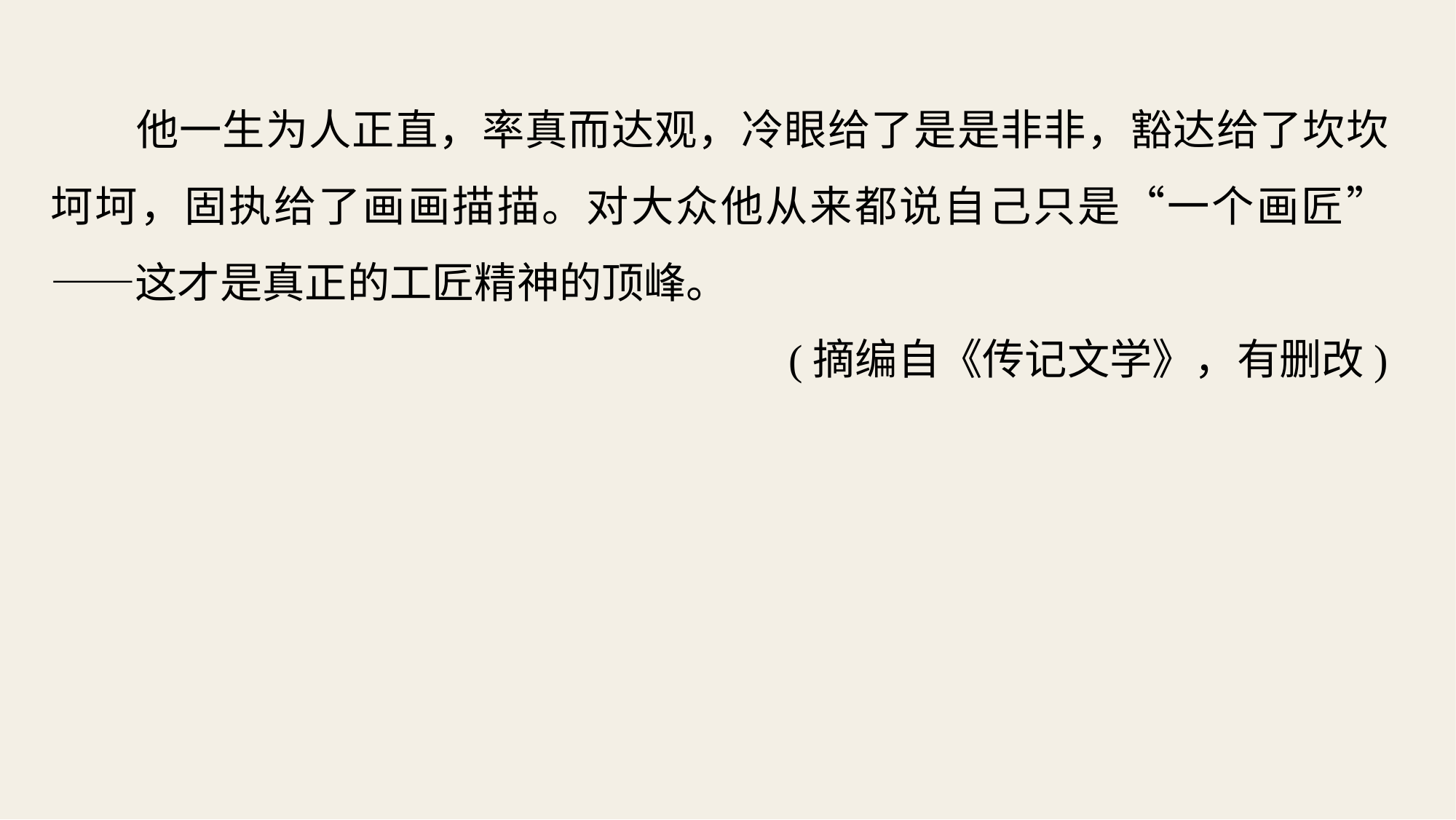

他一生为人正直，率真而达观，冷眼给了是是非非，豁达给了坎坎坷坷，固执给了画画描描。对大众他从来都说自己只是“一个画匠”——这才是真正的工匠精神的顶峰。
(摘编自《传记文学》，有删改)